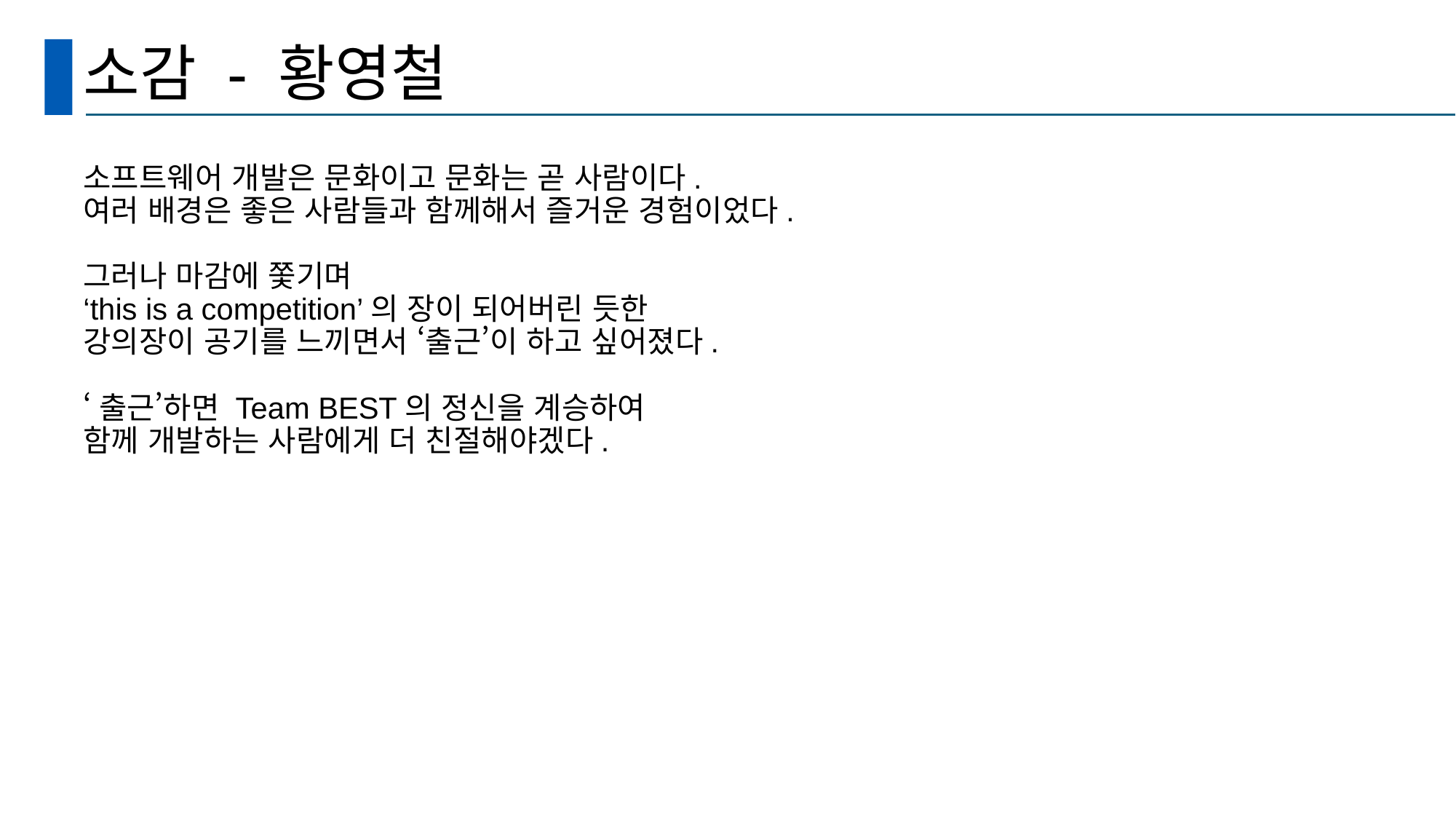

# 소감 - 황영철
소프트웨어 개발은 문화이고 문화는 곧 사람이다.
여러 배경은 좋은 사람들과 함께해서 즐거운 경험이었다.

그러나 마감에 쫓기며
‘this is a competition’의 장이 되어버린 듯한
강의장이 공기를 느끼면서 ‘출근’이 하고 싶어졌다.

‘출근’하면 Team BEST의 정신을 계승하여
함께 개발하는 사람에게 더 친절해야겠다.